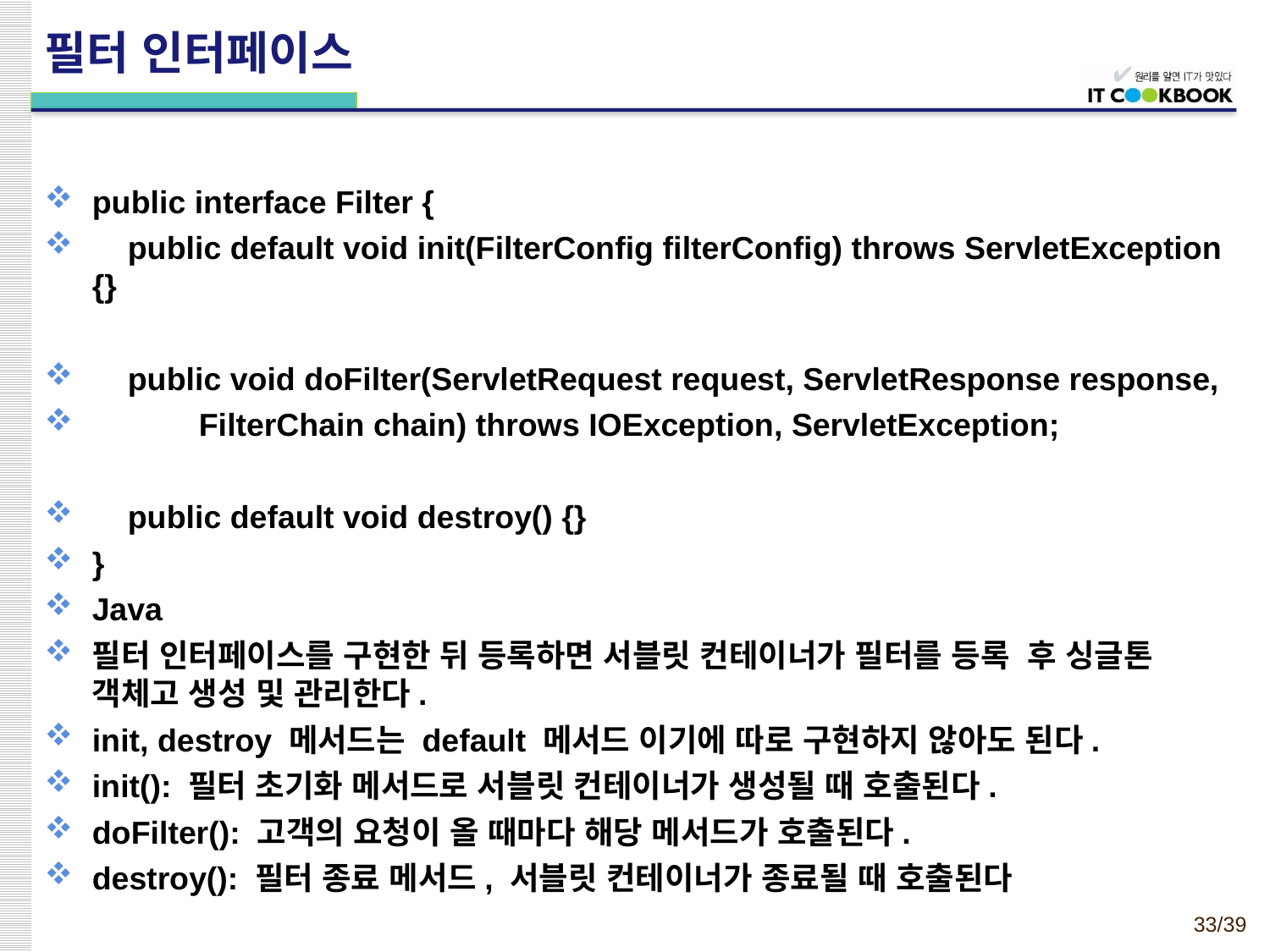

# 필터 인터페이스

public interface Filter {
    public default void init(FilterConfig filterConfig) throws ServletException {}

    public void doFilter(ServletRequest request, ServletResponse response,
            FilterChain chain) throws IOException, ServletException;

    public default void destroy() {}
}
Java
필터 인터페이스를 구현한 뒤 등록하면 서블릿 컨테이너가 필터를 등록  후 싱글톤 객체고 생성 및 관리한다.
init, destroy 메서드는 default 메서드 이기에 따로 구현하지 않아도 된다.
init(): 필터 초기화 메서드로 서블릿 컨테이너가 생성될 때 호출된다.
doFilter(): 고객의 요청이 올 때마다 해당 메서드가 호출된다.
destroy(): 필터 종료 메서드, 서블릿 컨테이너가 종료될 때 호출된다